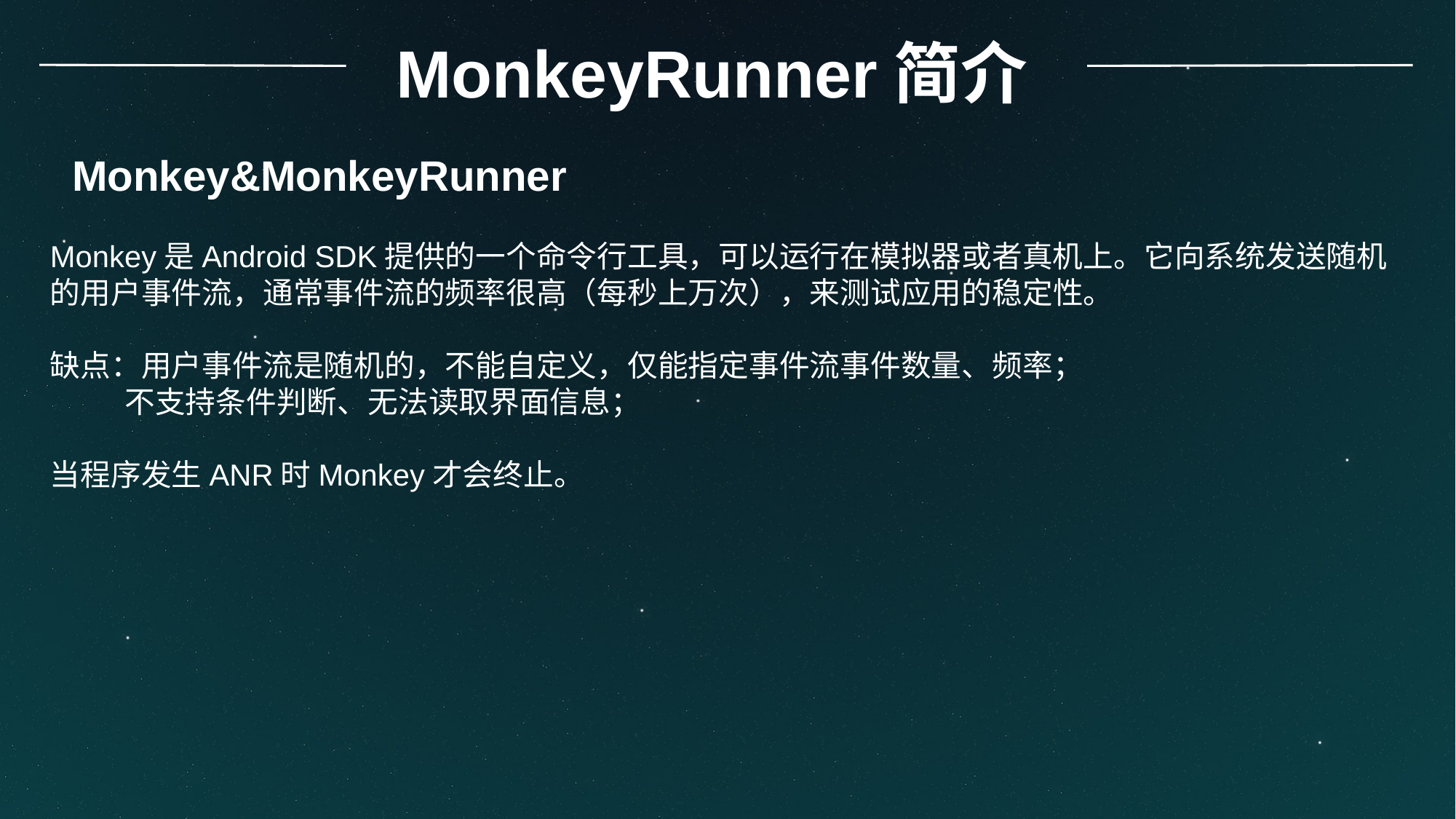

MonkeyRunner简介
Monkey&MonkeyRunner
Monkey是Android SDK提供的一个命令行工具，可以运行在模拟器或者真机上。它向系统发送随机的用户事件流，通常事件流的频率很高（每秒上万次），来测试应用的稳定性。

缺点：用户事件流是随机的，不能自定义，仅能指定事件流事件数量、频率；
          不支持条件判断、无法读取界面信息；

当程序发生ANR时Monkey才会终止。